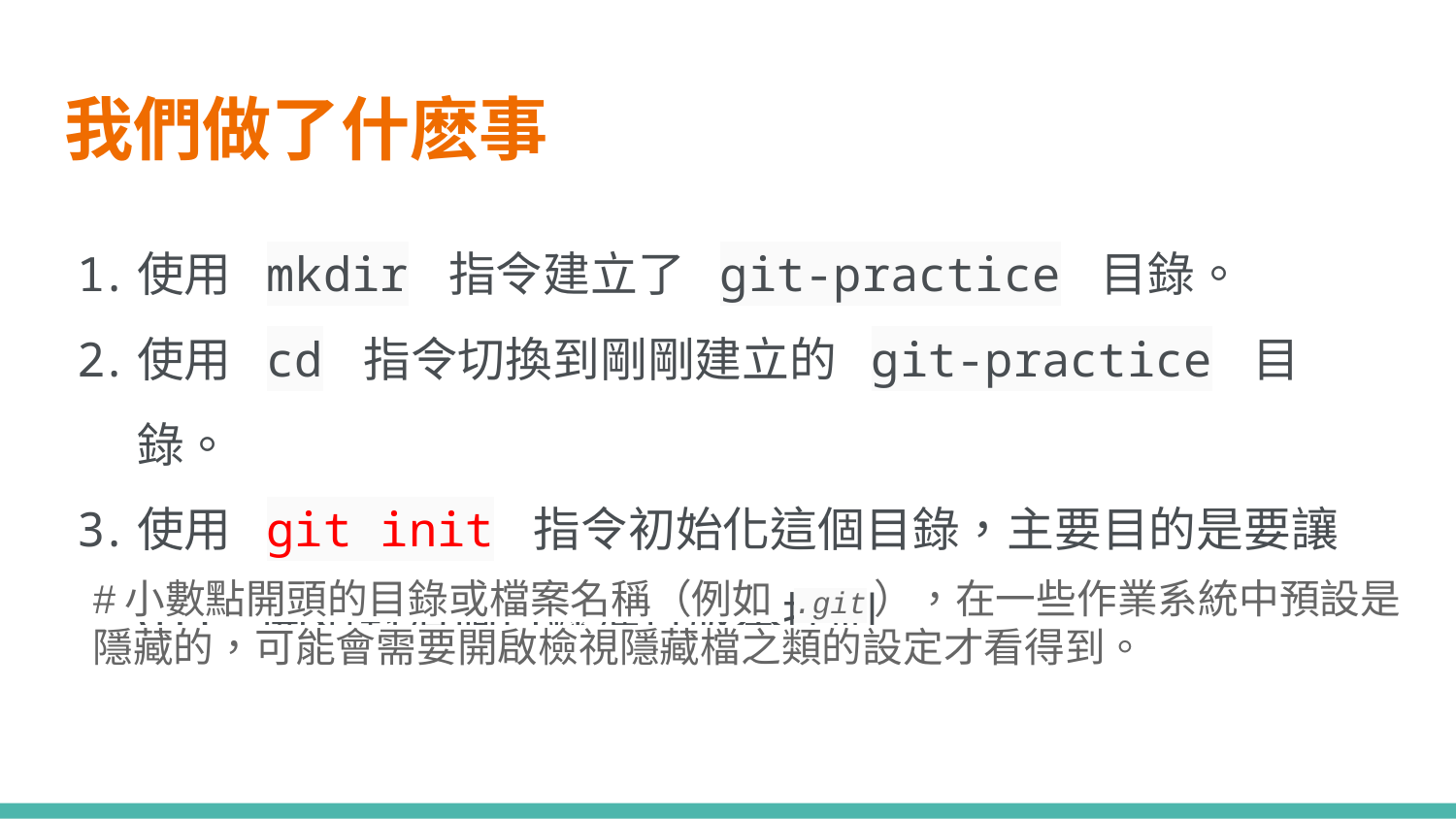

# 我們做了什麽事
使用 mkdir 指令建立了 git-practice 目錄。
使用 cd 指令切換到剛剛建立的 git-practice 目錄。
使用 git init 指令初始化這個目錄，主要目的是要讓 Git 開始對這個目錄進行版本控制。

#小數點開頭的目錄或檔案名稱（例如 .git），在一些作業系統中預設是隱藏的，可能會需要開啟檢視隱藏檔之類的設定才看得到。